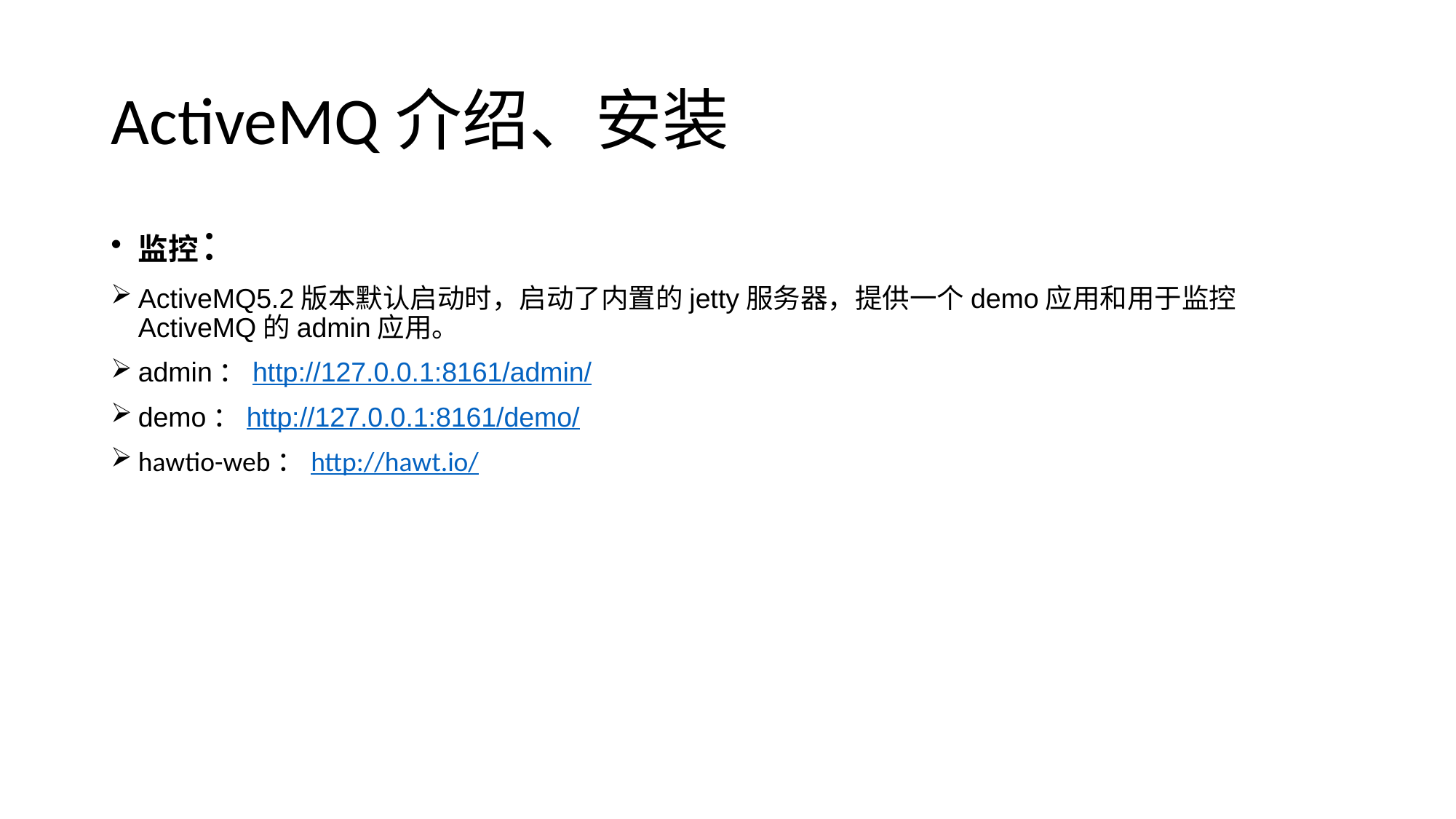

# ActiveMQ介绍、安装
监控：
ActiveMQ5.2版本默认启动时，启动了内置的jetty服务器，提供一个demo应用和用于监控ActiveMQ的admin应用。
admin：http://127.0.0.1:8161/admin/
demo：http://127.0.0.1:8161/demo/
hawtio-web：http://hawt.io/